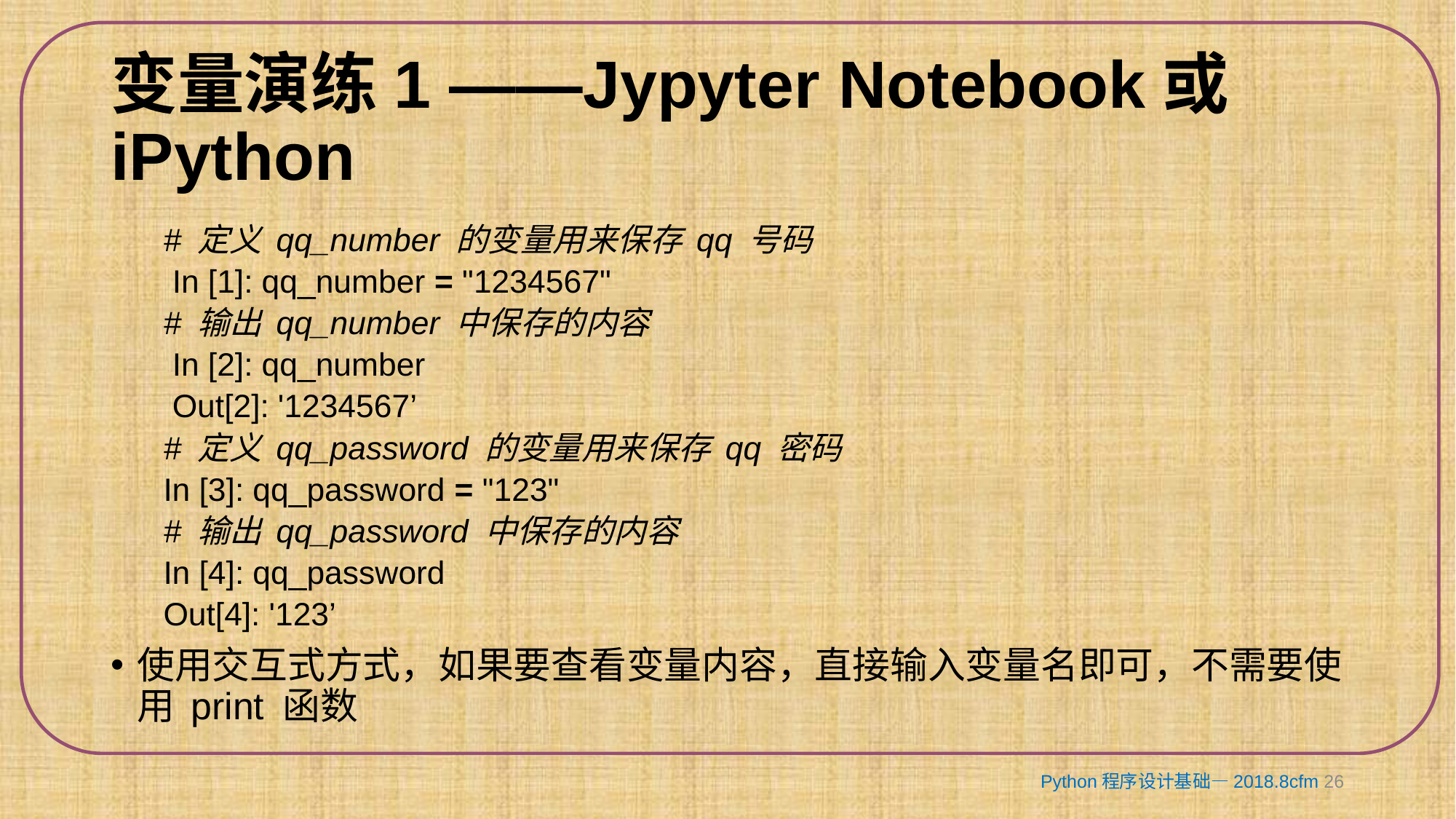

# 变量演练1 ——Jypyter Notebook或iPython
# 定义 qq_number 的变量用来保存 qq 号码
 In [1]: qq_number = "1234567"
# 输出 qq_number 中保存的内容
 In [2]: qq_number
 Out[2]: '1234567’
# 定义 qq_password 的变量用来保存 qq 密码
In [3]: qq_password = "123"
# 输出 qq_password 中保存的内容
In [4]: qq_password
Out[4]: '123’
使用交互式方式，如果要查看变量内容，直接输入变量名即可，不需要使用 print 函数

Python程序设计基础—2018.8cfm 26